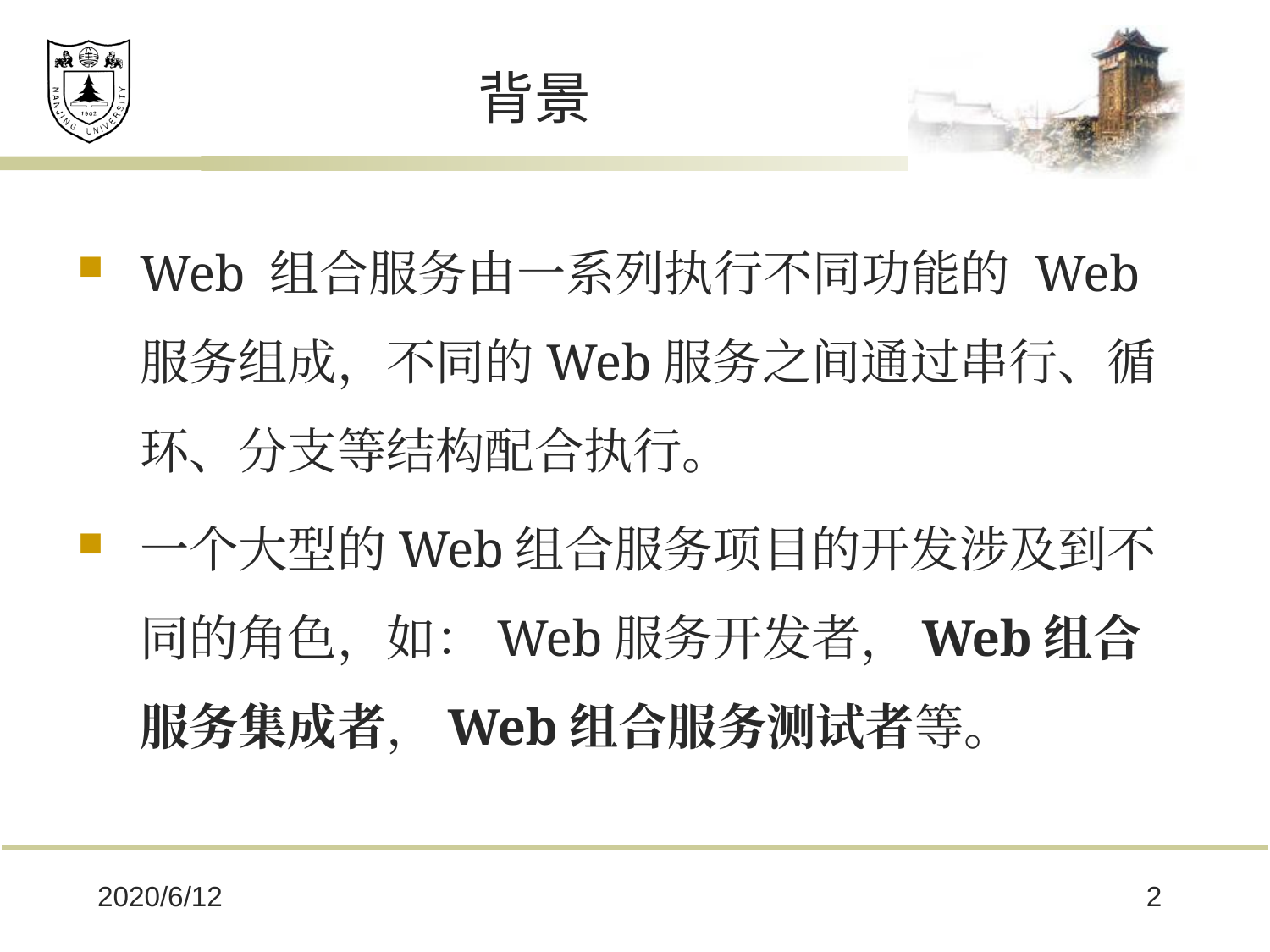

# 背景
Web 组合服务由一系列执行不同功能的 Web 服务组成，不同的Web服务之间通过串行、循环、分支等结构配合执行。
一个大型的Web组合服务项目的开发涉及到不同的角色，如：Web服务开发者，Web组合服务集成者，Web组合服务测试者等。
2020/6/12
2